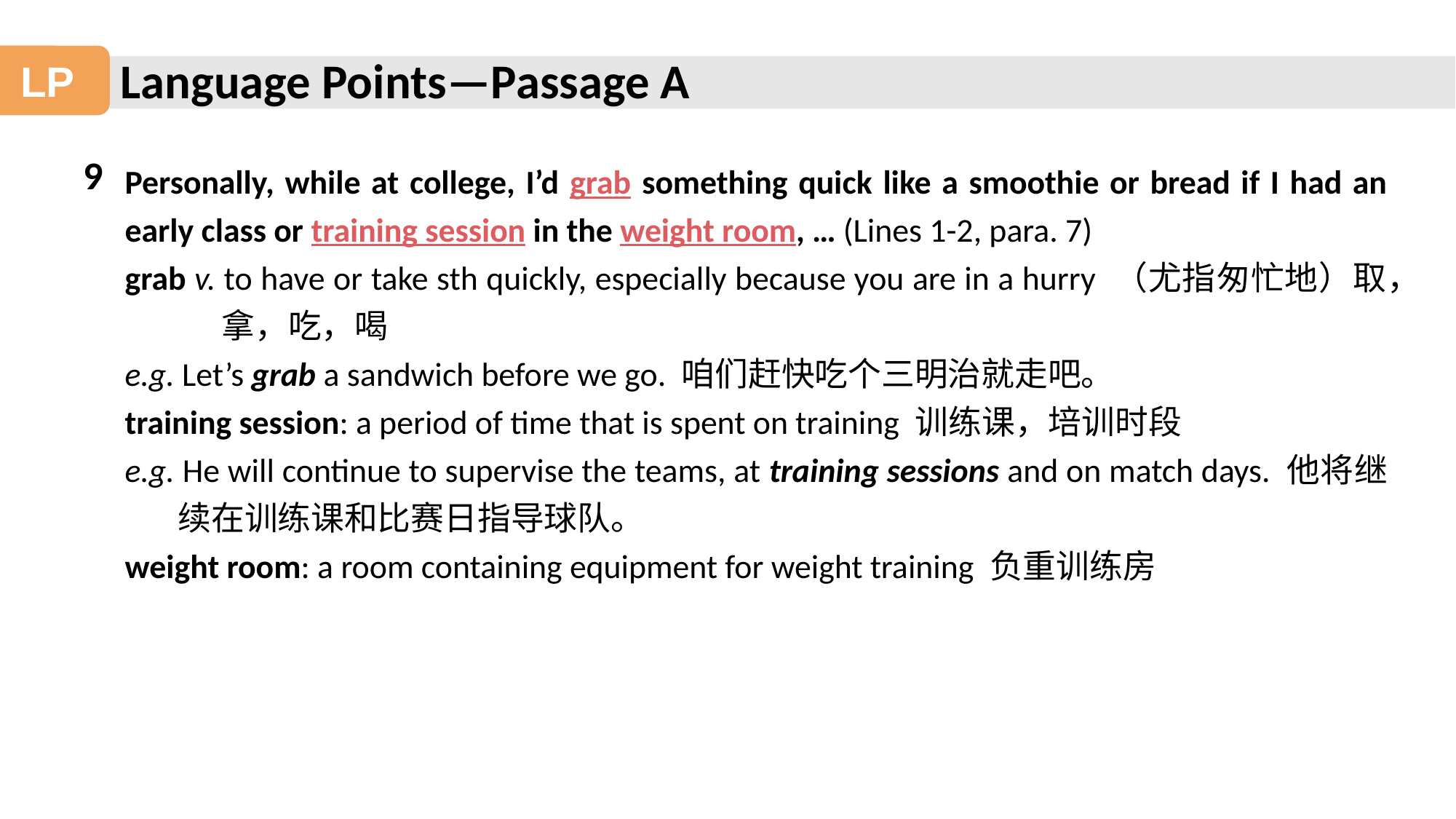

Language Points—Passage A
LP

9
Personally, while at college, I’d grab something quick like a smoothie or bread if I had an early class or training session in the weight room, … (Lines 1-2, para. 7)
grab v. to have or take sth quickly, especially because you are in a hurry （尤指匆忙地）取，拿，吃，喝
e.g. Let’s grab a sandwich before we go. 咱们赶快吃个三明治就走吧。
training session: a period of time that is spent on training 训练课，培训时段
e.g. He will continue to supervise the teams, at training sessions and on match days. 他将继续在训练课和比赛日指导球队。
weight room: a room containing equipment for weight training 负重训练房